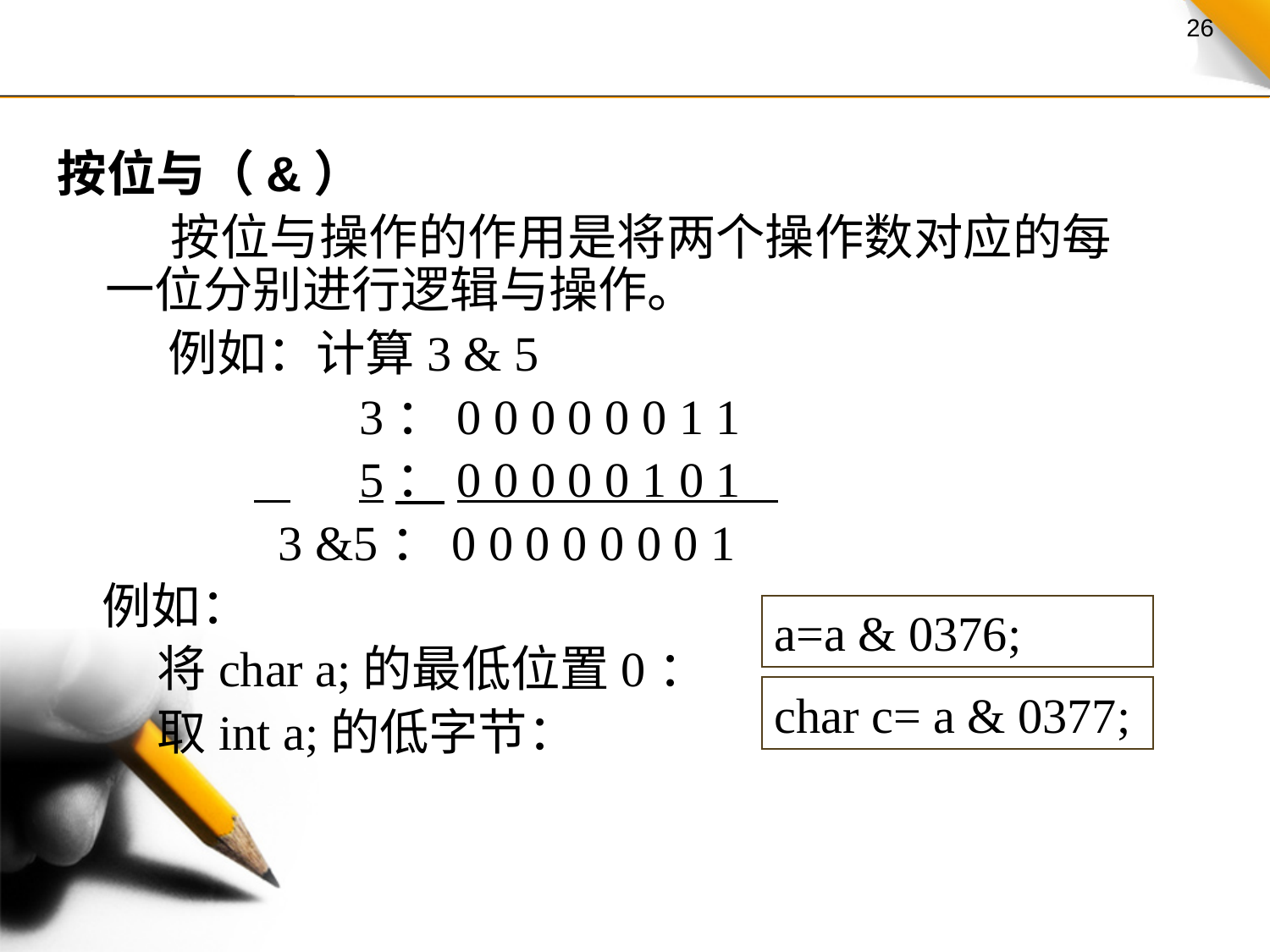

按位与（&）
         按位与操作的作用是将两个操作数对应的每一位分别进行逻辑与操作。
         例如：计算3 & 5
                   	3：0 0 0 0 0 0 1 1
                   	5：0 0 0 0 0 1 0 1
                  3 &5：0 0 0 0 0 0 0 1
   例如：
        将char a;的最低位置0：
        取int a;的低字节：

a=a & 0376;
char c= a & 0377;